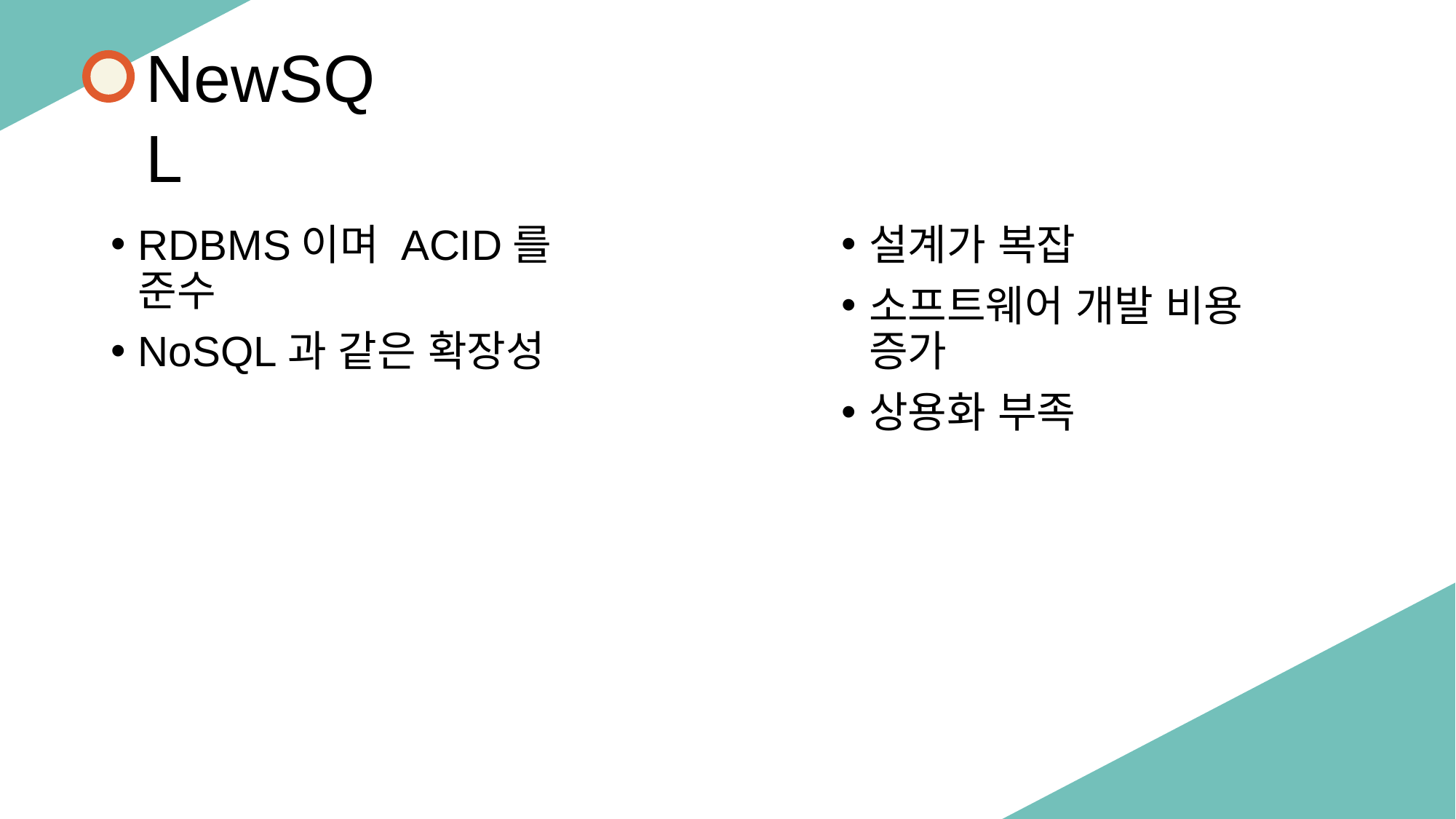

NewSQL

RDBMS이며 ACID를 준수
NoSQL과 같은 확장성
설계가 복잡
소프트웨어 개발 비용  증가
상용화 부족